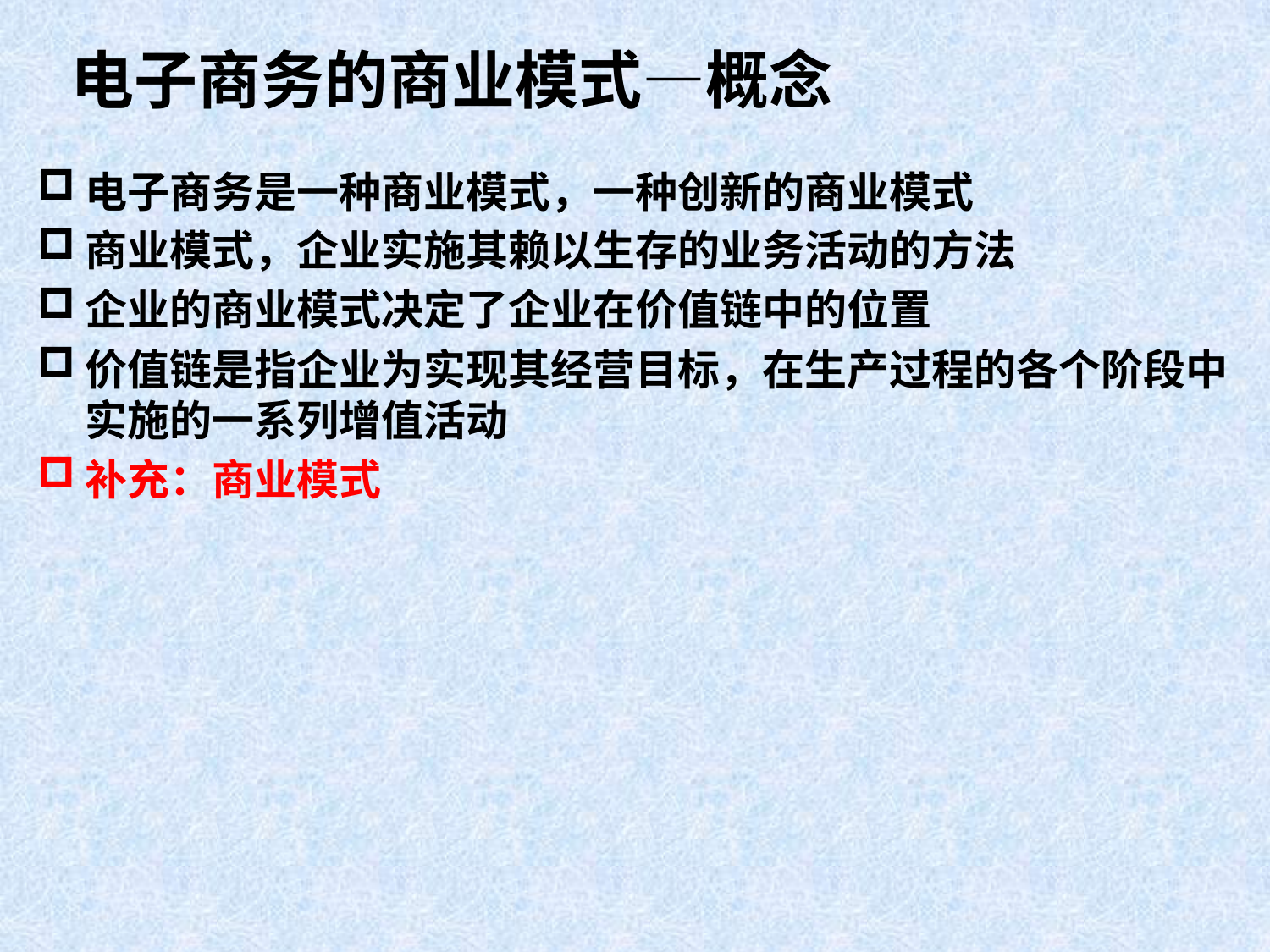

# 电子商务的商业模式—概念
电子商务是一种商业模式，一种创新的商业模式
商业模式，企业实施其赖以生存的业务活动的方法
企业的商业模式决定了企业在价值链中的位置
价值链是指企业为实现其经营目标，在生产过程的各个阶段中实施的一系列增值活动
补充：商业模式